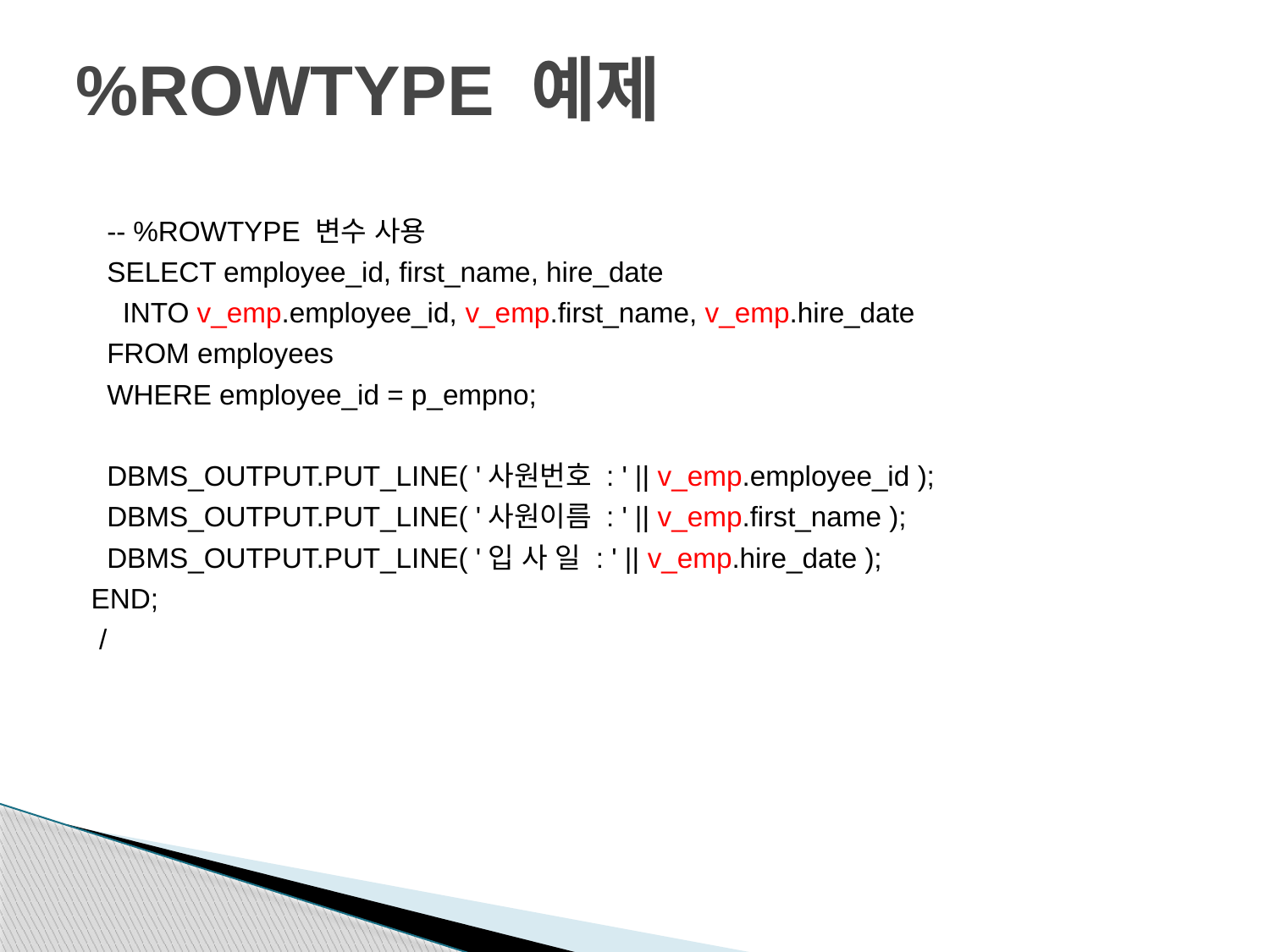

# %ROWTYPE 예제

  -- %ROWTYPE 변수 사용
  SELECT employee_id, first_name, hire_date
    INTO v_emp.employee_id, v_emp.first_name, v_emp.hire_date
  FROM employees
  WHERE employee_id = p_empno;

  DBMS_OUTPUT.PUT_LINE( '사원번호 : ' || v_emp.employee_id );
  DBMS_OUTPUT.PUT_LINE( '사원이름 : ' || v_emp.first_name );
  DBMS_OUTPUT.PUT_LINE( '입 사 일 : ' || v_emp.hire_date );
END;
 /